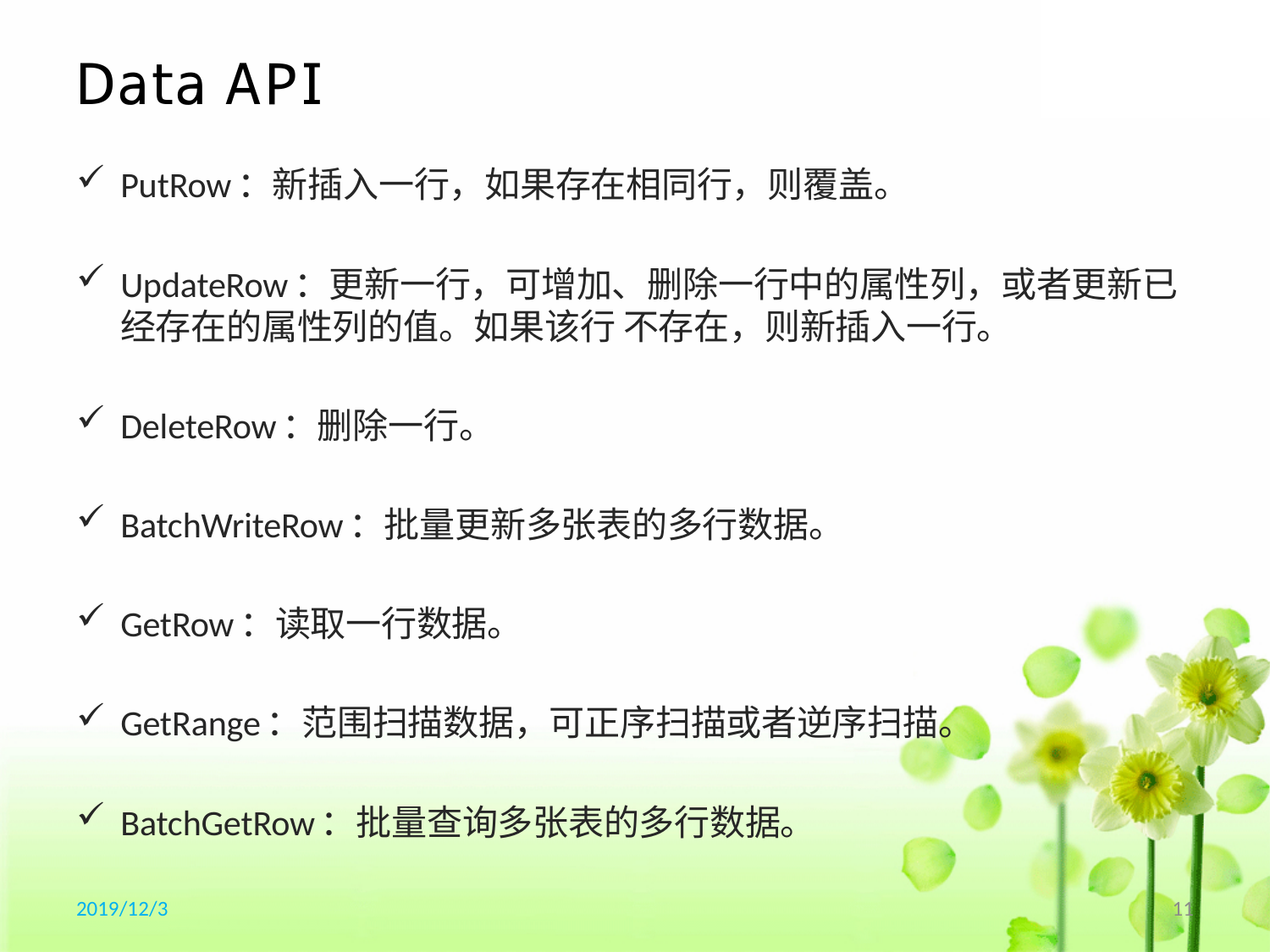

# Data API
PutRow：新插入一行，如果存在相同行，则覆盖。

UpdateRow：更新一行，可增加、删除一行中的属性列，或者更新已经存在的属性列的值。如果该行 不存在，则新插入一行。

DeleteRow：删除一行。

BatchWriteRow：批量更新多张表的多行数据。

GetRow：读取一行数据。

GetRange：范围扫描数据，可正序扫描或者逆序扫描。

BatchGetRow：批量查询多张表的多行数据。

2019/12/3
11